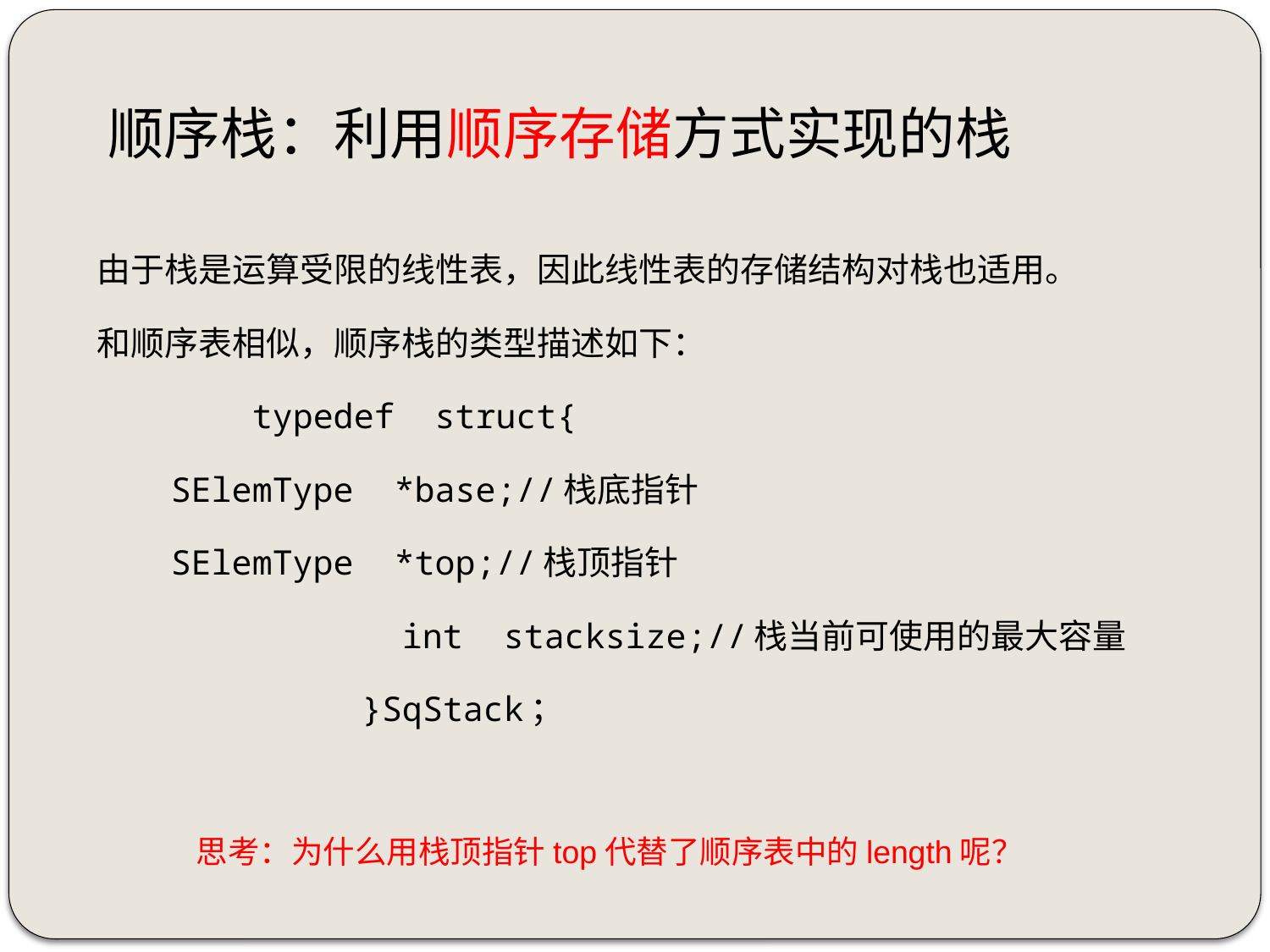

# 顺序栈：利用顺序存储方式实现的栈
由于栈是运算受限的线性表，因此线性表的存储结构对栈也适用。
和顺序表相似，顺序栈的类型描述如下：
		      typedef  struct{
			  SElemType  *base;//栈底指针
			  SElemType  *top;//栈顶指针
               int  stacksize;//栈当前可使用的最大容量
             }SqStack；
思考：为什么用栈顶指针top代替了顺序表中的length呢？